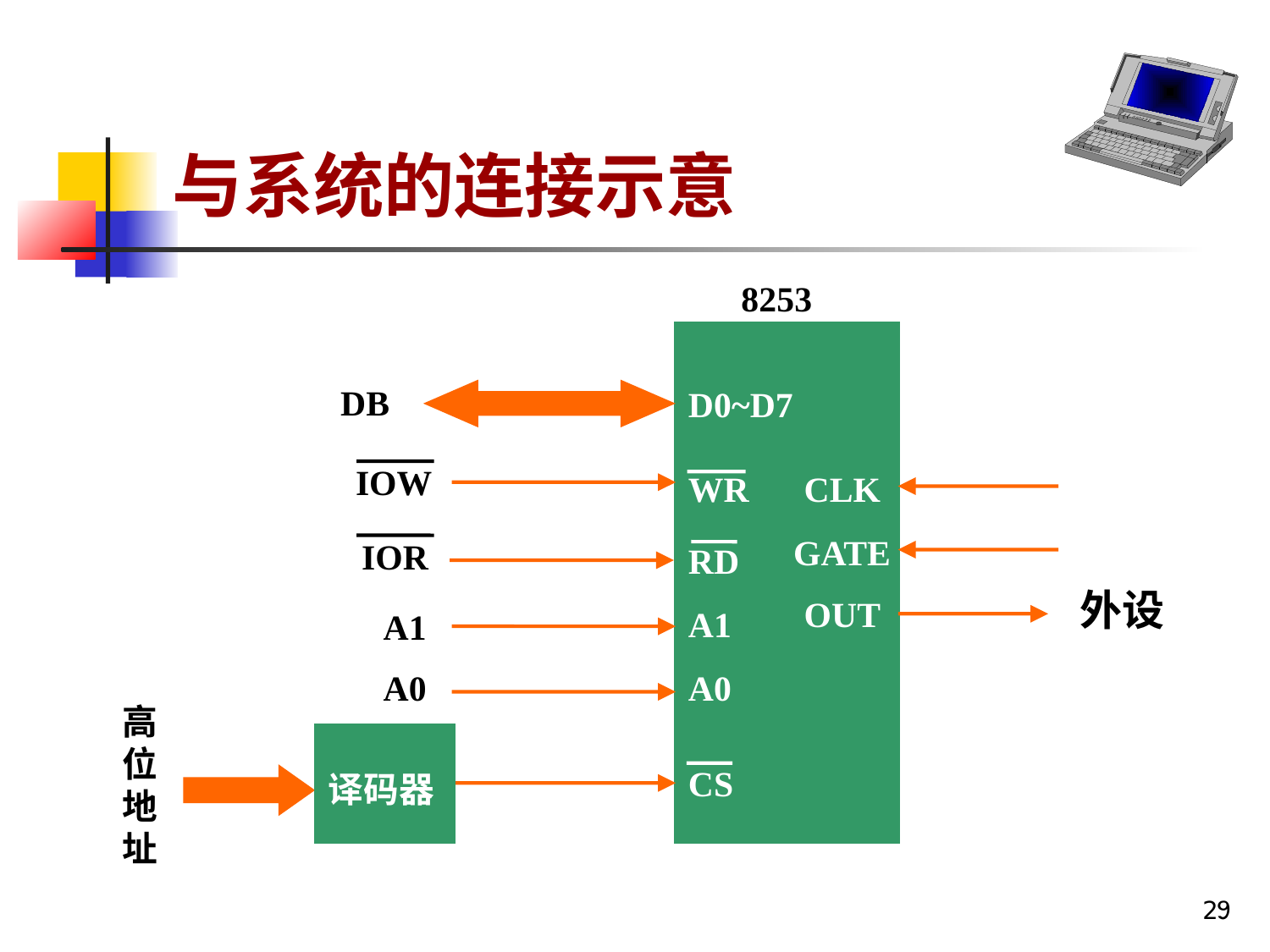

与系统的连接示意
8253

DB
D0~D7

IOW
WR
CLK

GATE
IOR
RD

外设
OUT
A1
A1

A0
A0

高位地址

译码器
CS

29